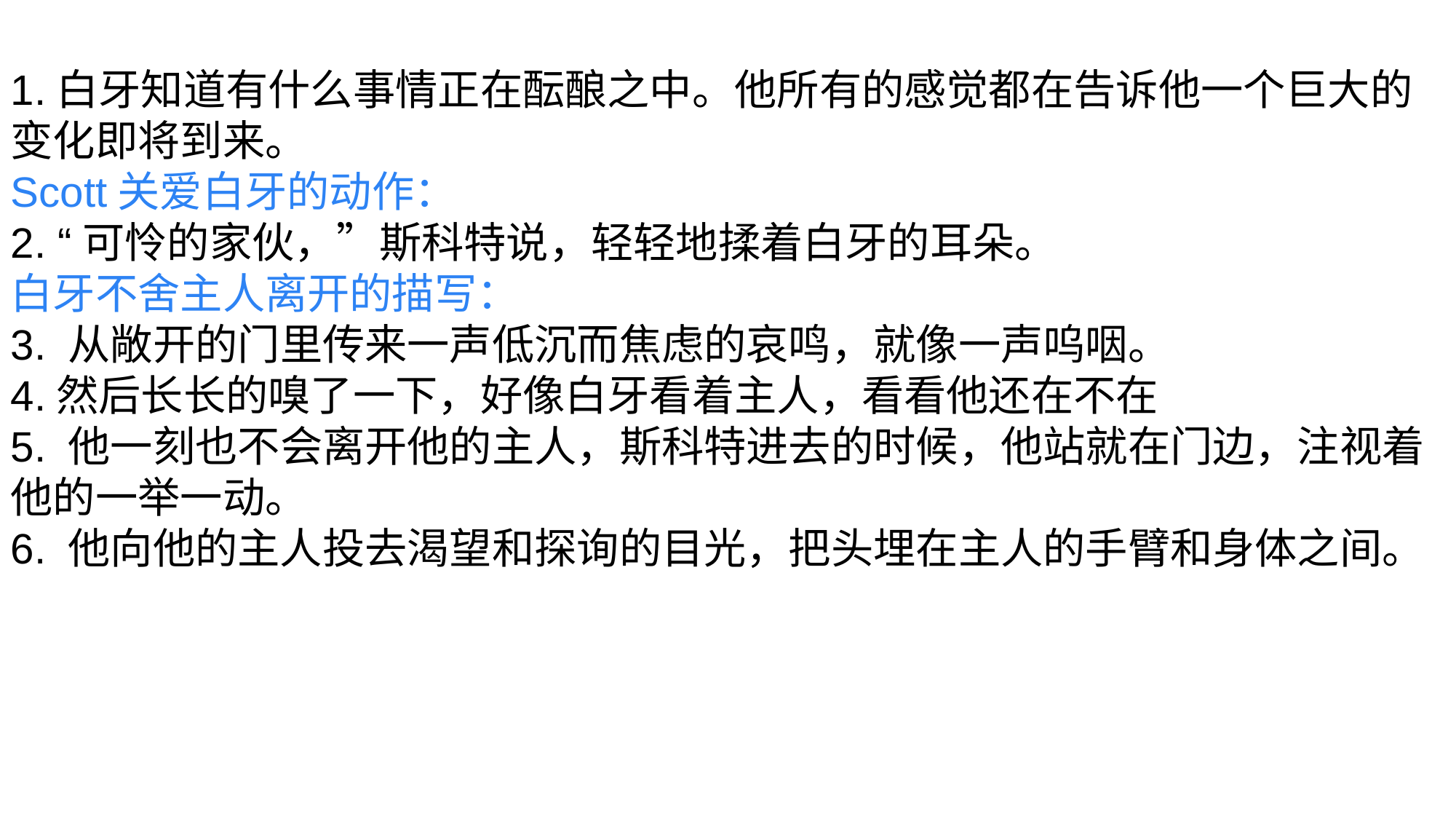

1.白牙知道有什么事情正在酝酿之中。他所有的感觉都在告诉他一个巨大的变化即将到来。
Scott关爱白牙的动作：
2. “可怜的家伙，”斯科特说，轻轻地揉着白牙的耳朵。
白牙不舍主人离开的描写：
3. 从敞开的门里传来一声低沉而焦虑的哀鸣，就像一声呜咽。
4.然后长长的嗅了一下，好像白牙看着主人，看看他还在不在
5. 他一刻也不会离开他的主人，斯科特进去的时候，他站就在门边，注视着他的一举一动。
6. 他向他的主人投去渴望和探询的目光，把头埋在主人的手臂和身体之间。